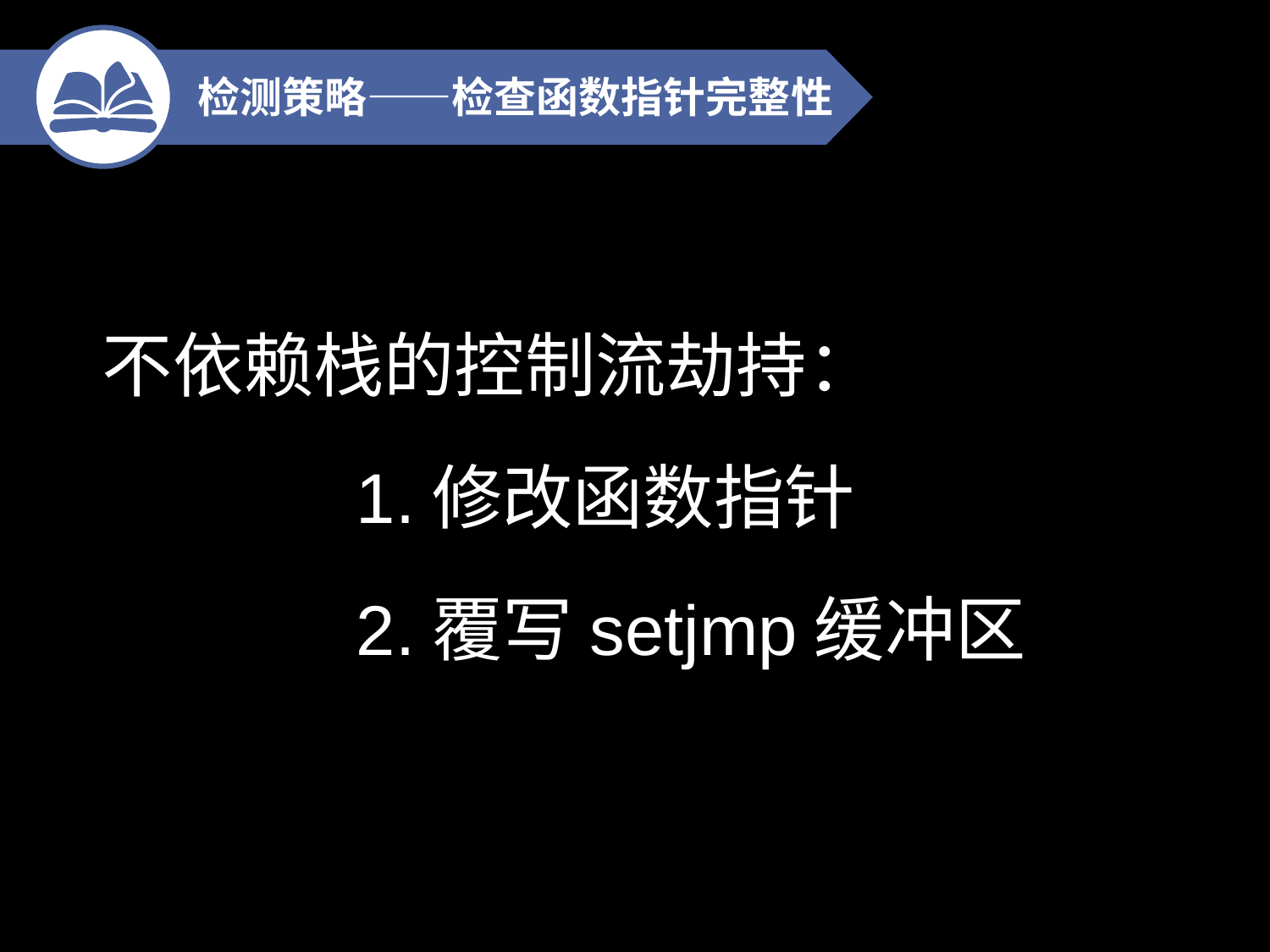

检测策略——检查函数指针完整性
不依赖栈的控制流劫持：
		1.修改函数指针
		2.覆写setjmp缓冲区